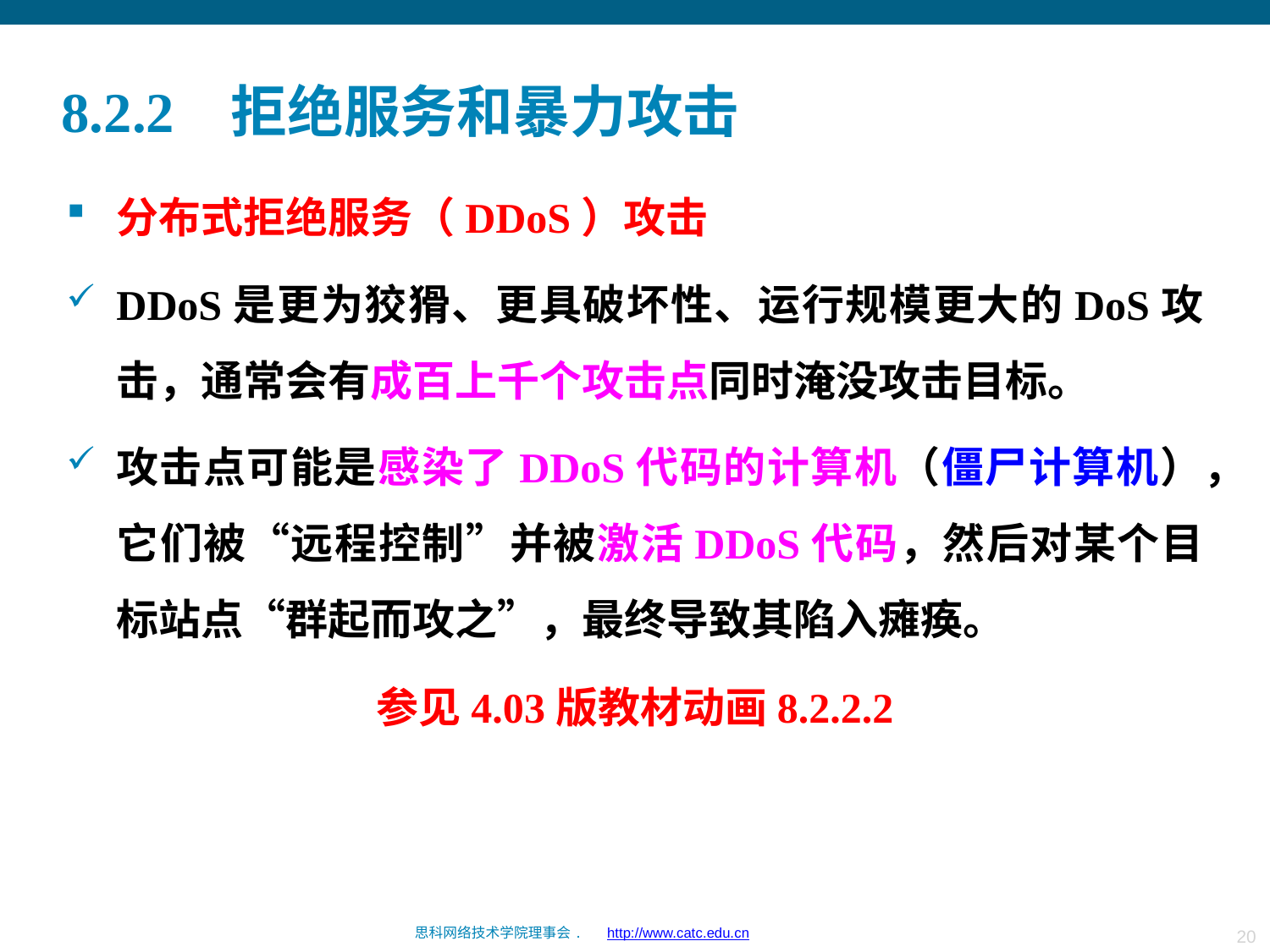

# 8.2.2   拒绝服务和暴力攻击
分布式拒绝服务（DDoS）攻击
DDoS是更为狡猾、更具破坏性、运行规模更大的DoS攻击，通常会有成百上千个攻击点同时淹没攻击目标。
攻击点可能是感染了DDoS代码的计算机（僵尸计算机），它们被“远程控制”并被激活DDoS代码，然后对某个目标站点“群起而攻之”，最终导致其陷入瘫痪。
参见4.03版教材动画8.2.2.2